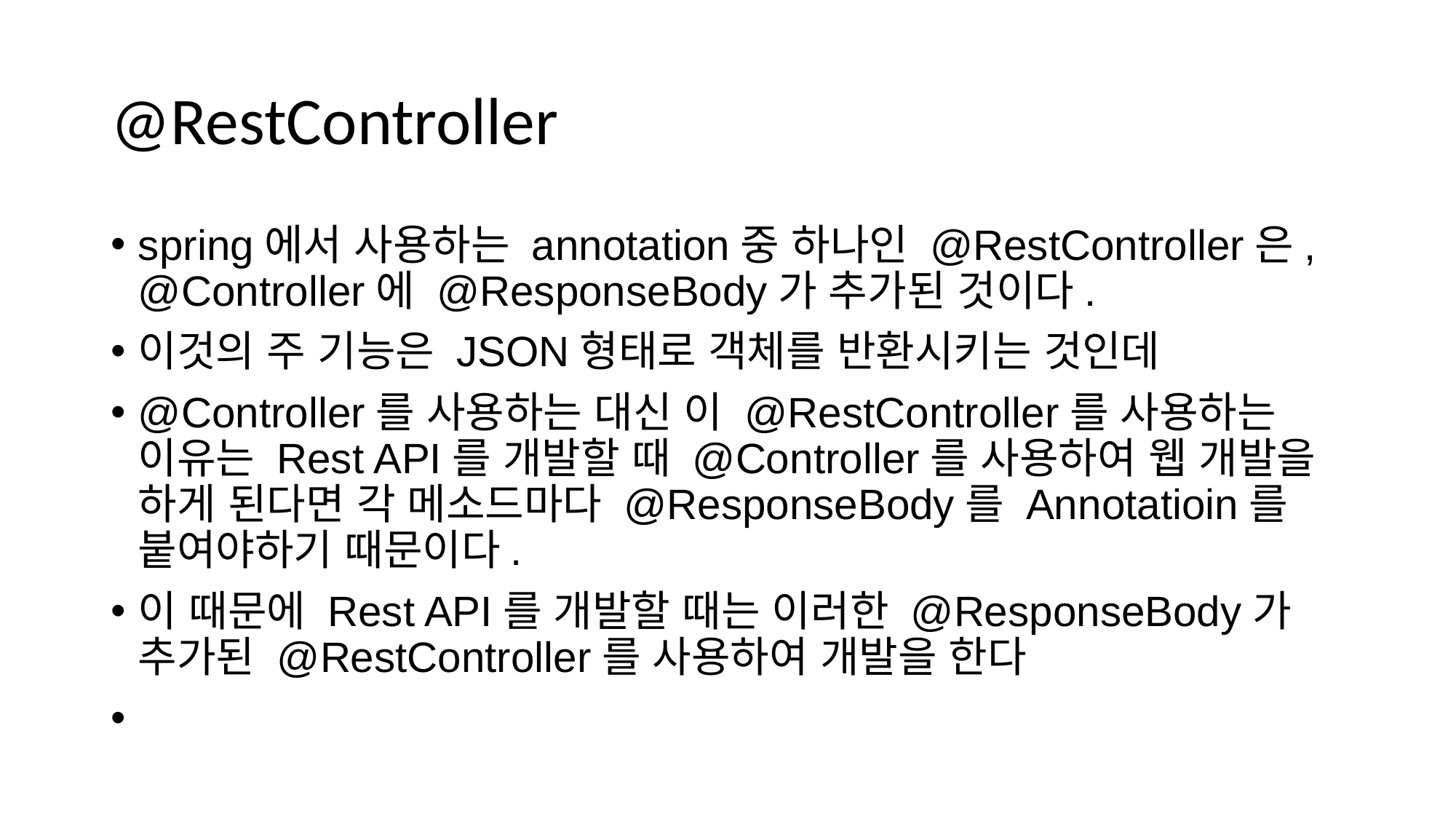

# @RestController
﻿spring에서 사용하는 annotation중 하나인 @RestController은, @Controller에 @ResponseBody가 추가된 것이다.
이것의 주 기능은 JSON형태로 객체를 반환시키는 것인데
﻿﻿@Controller를 사용하는 대신 이 @RestController를 사용하는 이유는 Rest API를 개발할 때 @Controller를 사용하여 웹 개발을 하게 된다면 각 메소드마다 @ResponseBody를 Annotatioin를 붙여야하기 때문이다.
이 때문에 Rest API를 개발할 때는 이러한 @ResponseBody가 추가된 @RestController를 사용하여 개발을 한다
﻿